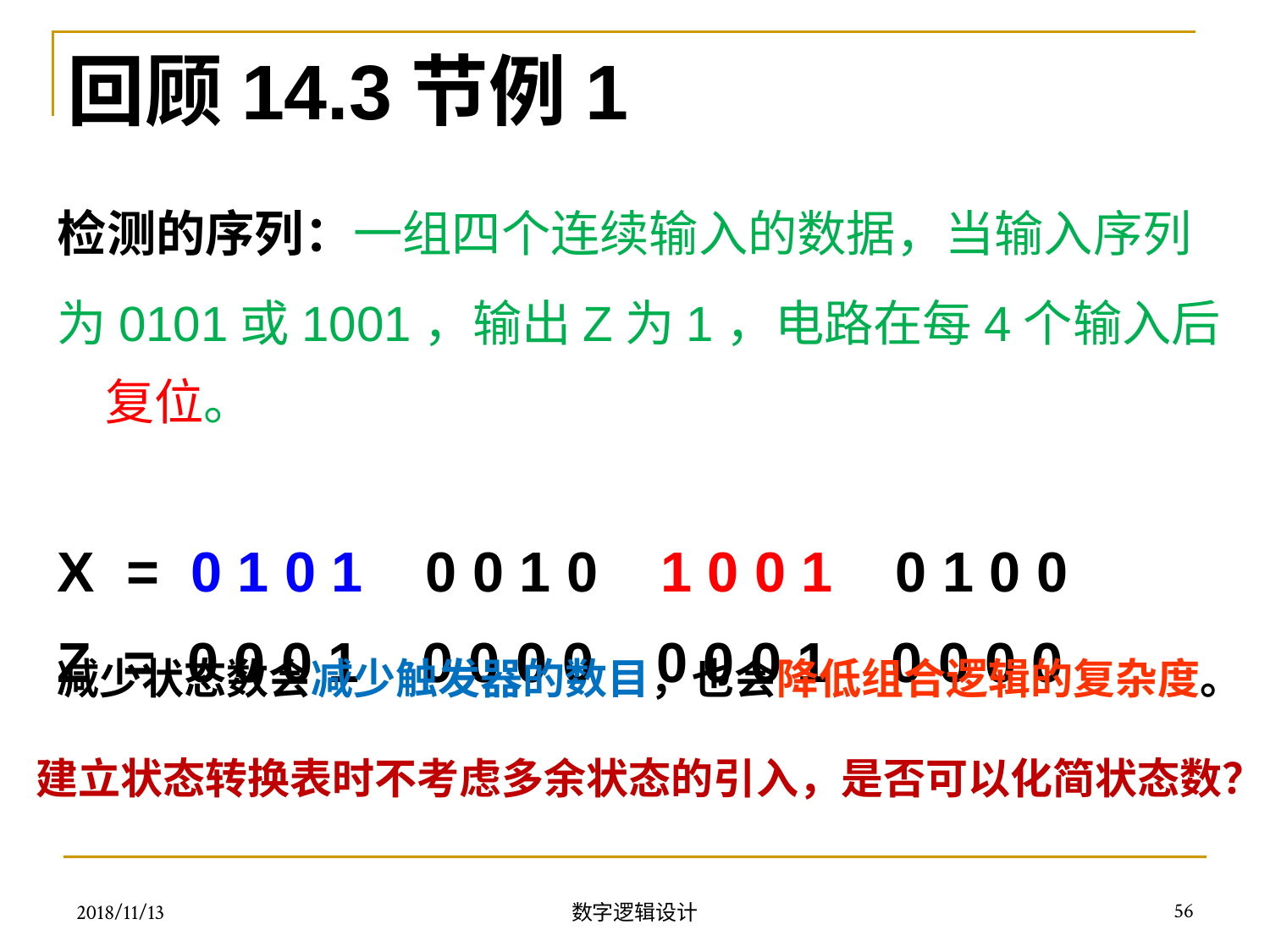

回顾14.3节例1
检测的序列：一组四个连续输入的数据，当输入序列
为0101或1001，输出Z为1，电路在每4个输入后复位。

X  =  0 1 0 1    0 0 1 0    1 0 0 1    0 1 0 0
Z  =  0 0 0 1    0 0 0 0    0 0 0 1    0 0 0 0
减少状态数会减少触发器的数目，也会降低组合逻辑的复杂度。
# 建立状态转换表时不考虑多余状态的引入，是否可以化简状态数？
2018/11/13
56
数字逻辑设计